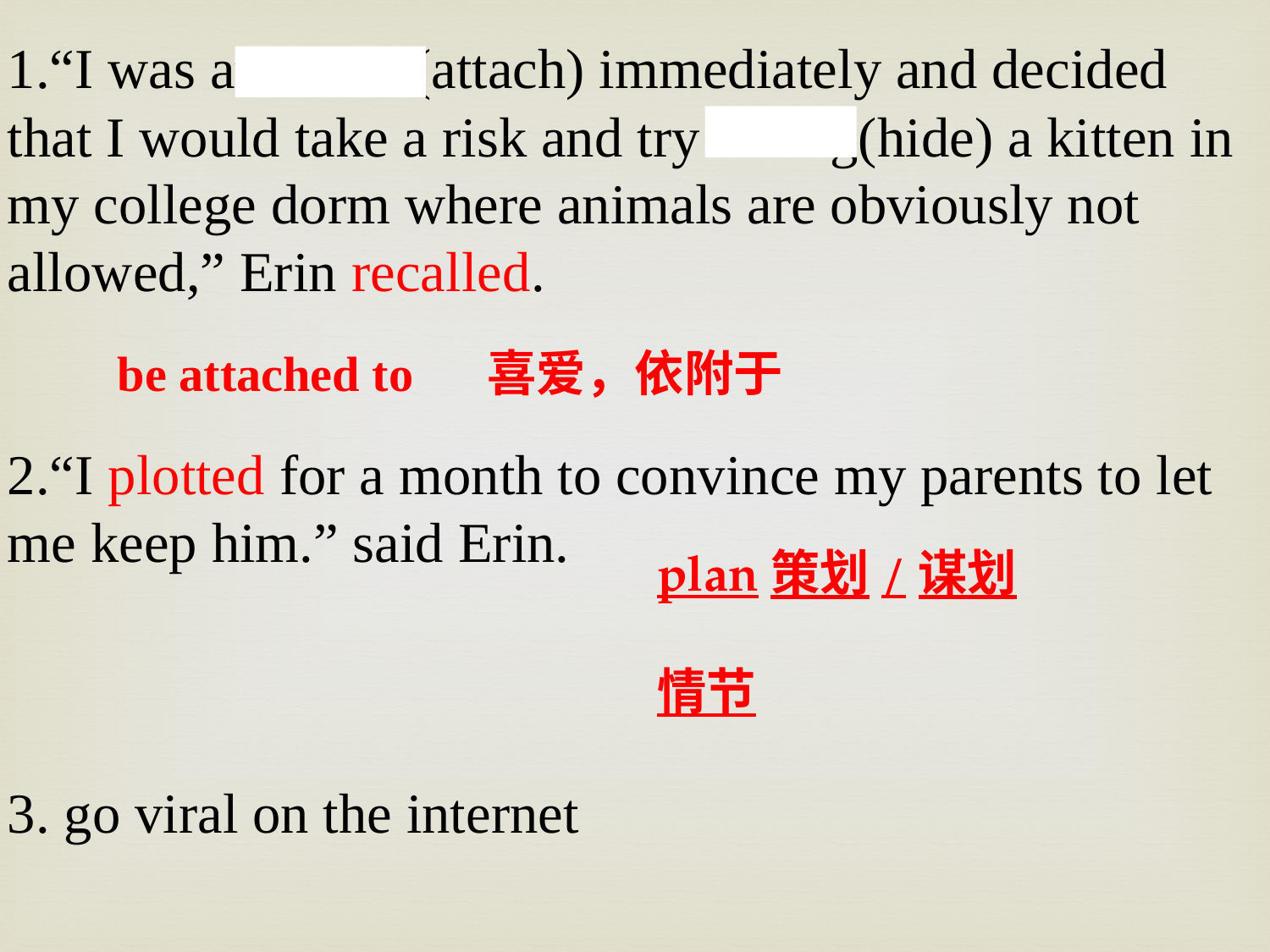

1.“I was attached (attach) immediately and decided that I would take a risk and try hiding(hide) a kitten in my college dorm where animals are obviously not allowed,” Erin recalled.

2.“I plotted for a month to convince my parents to let me keep him.” said Erin.

3. go viral on the internet

be attached to     喜爱，依附于
plan策划/谋划

情节